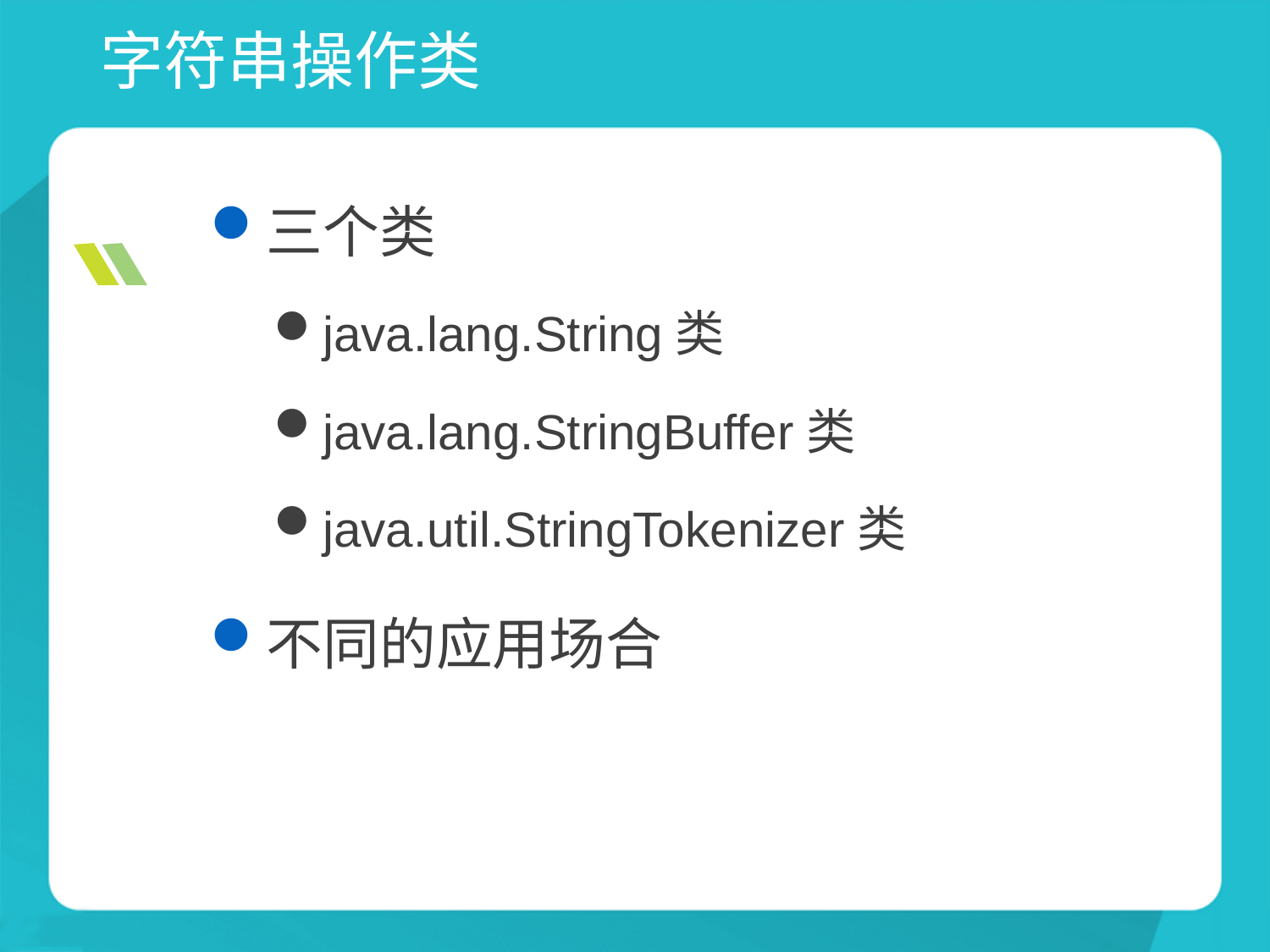

# 字符串操作类
三个类
java.lang.String类
java.lang.StringBuffer类
java.util.StringTokenizer类
不同的应用场合